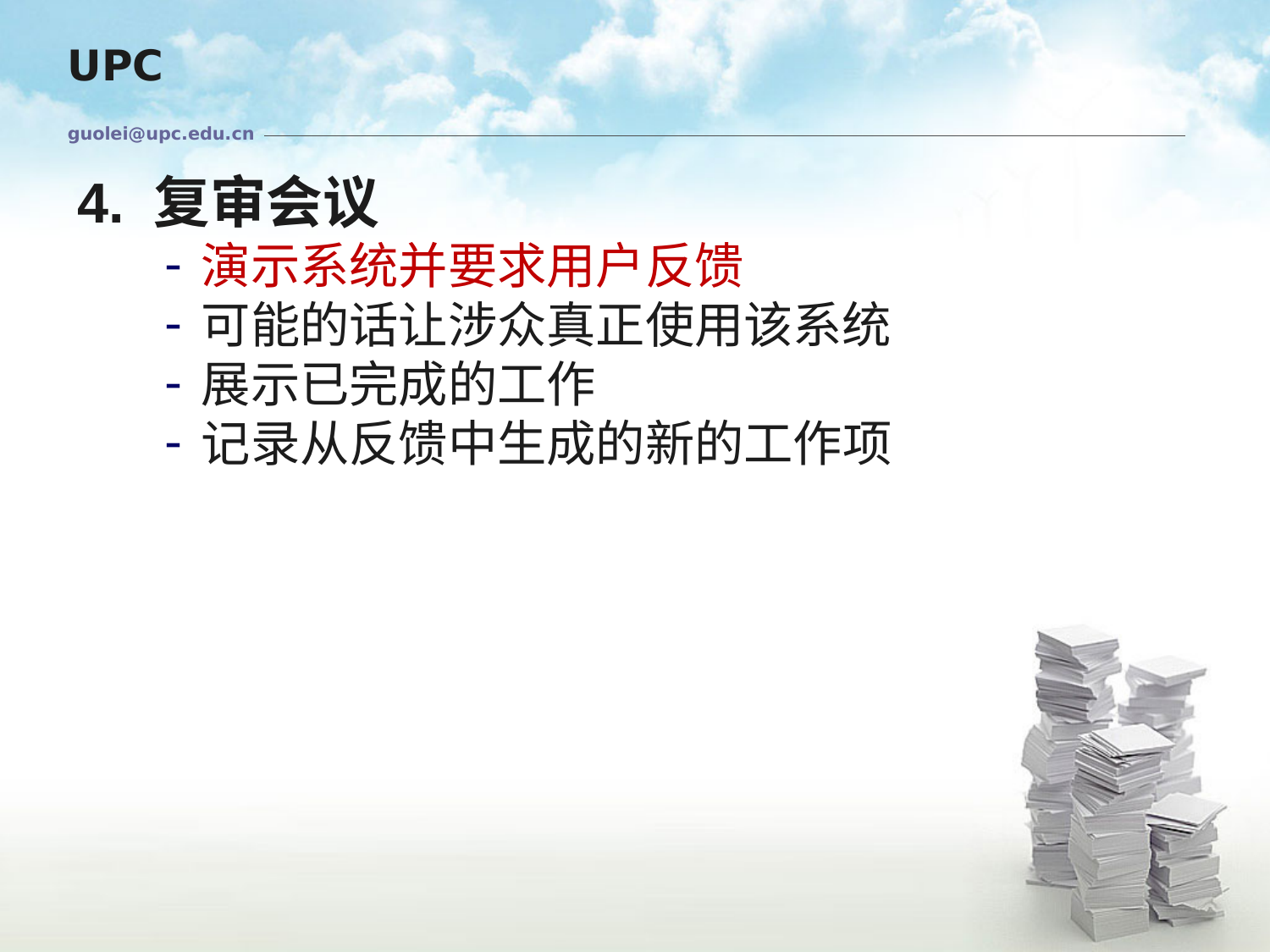

guolei@upc.edu.cn
4. 复审会议
演示系统并要求用户反馈
可能的话让涉众真正使用该系统
展示已完成的工作
记录从反馈中生成的新的工作项